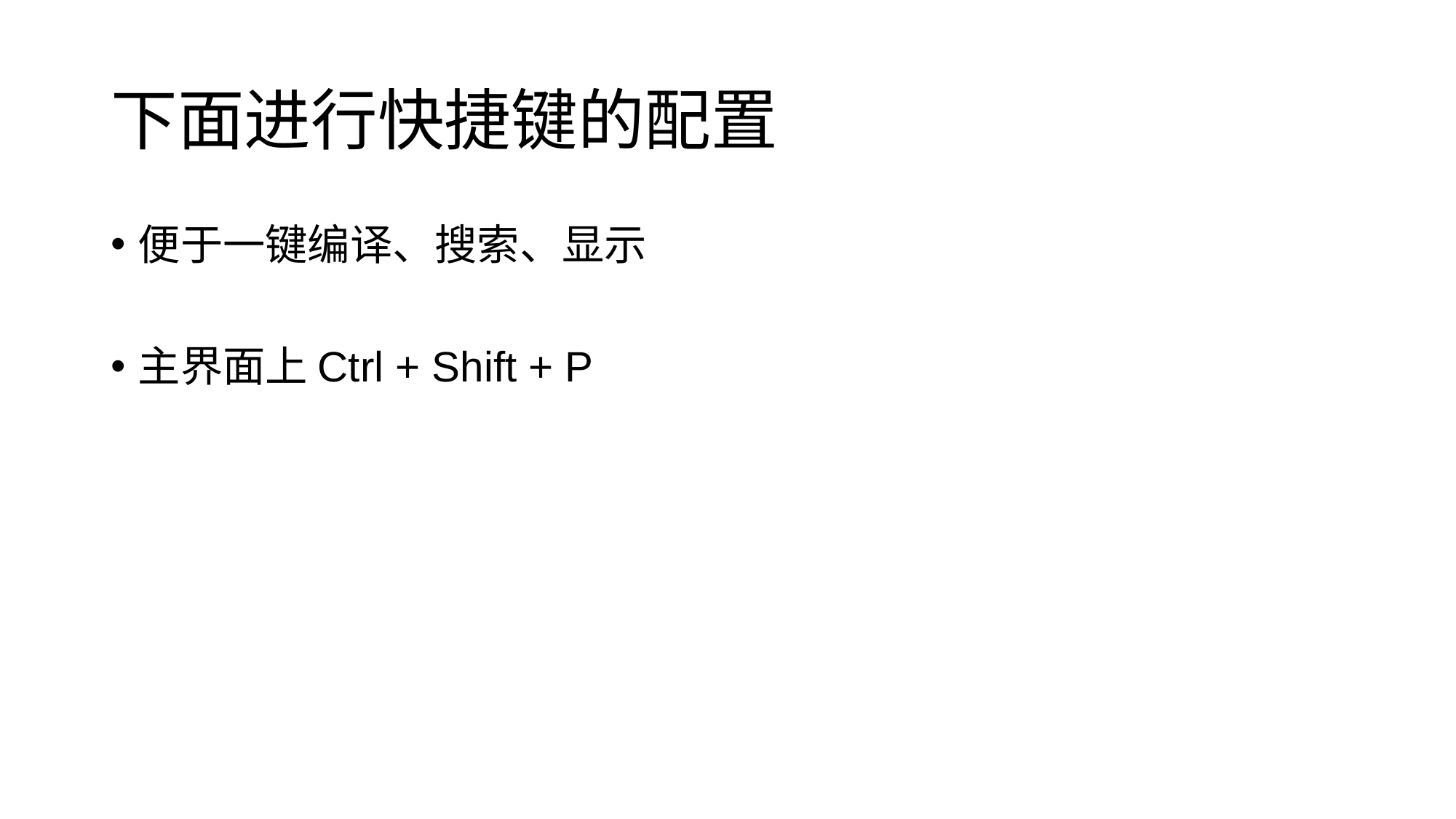

# 下面进行快捷键的配置
便于一键编译、搜索、显示

主界面上Ctrl + Shift + P